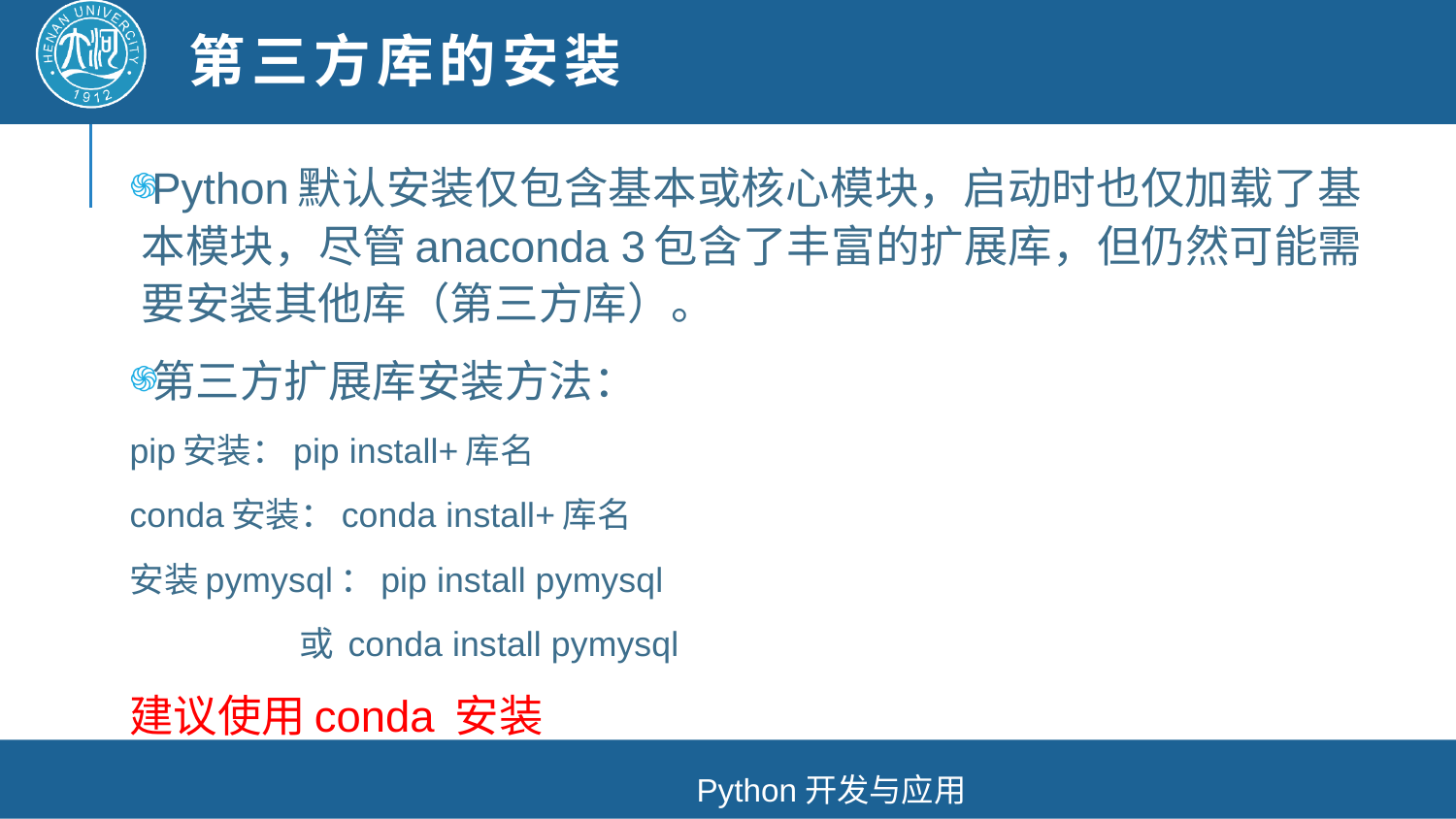

# 第三方库的安装
Python默认安装仅包含基本或核心模块，启动时也仅加载了基本模块，尽管anaconda 3包含了丰富的扩展库，但仍然可能需要安装其他库（第三方库）。
第三方扩展库安装方法：
pip安装：pip install+库名
conda安装：conda install+库名
安装pymysql：pip install pymysql
                     或 conda install pymysql
建议使用conda 安装

Python开发与应用
33